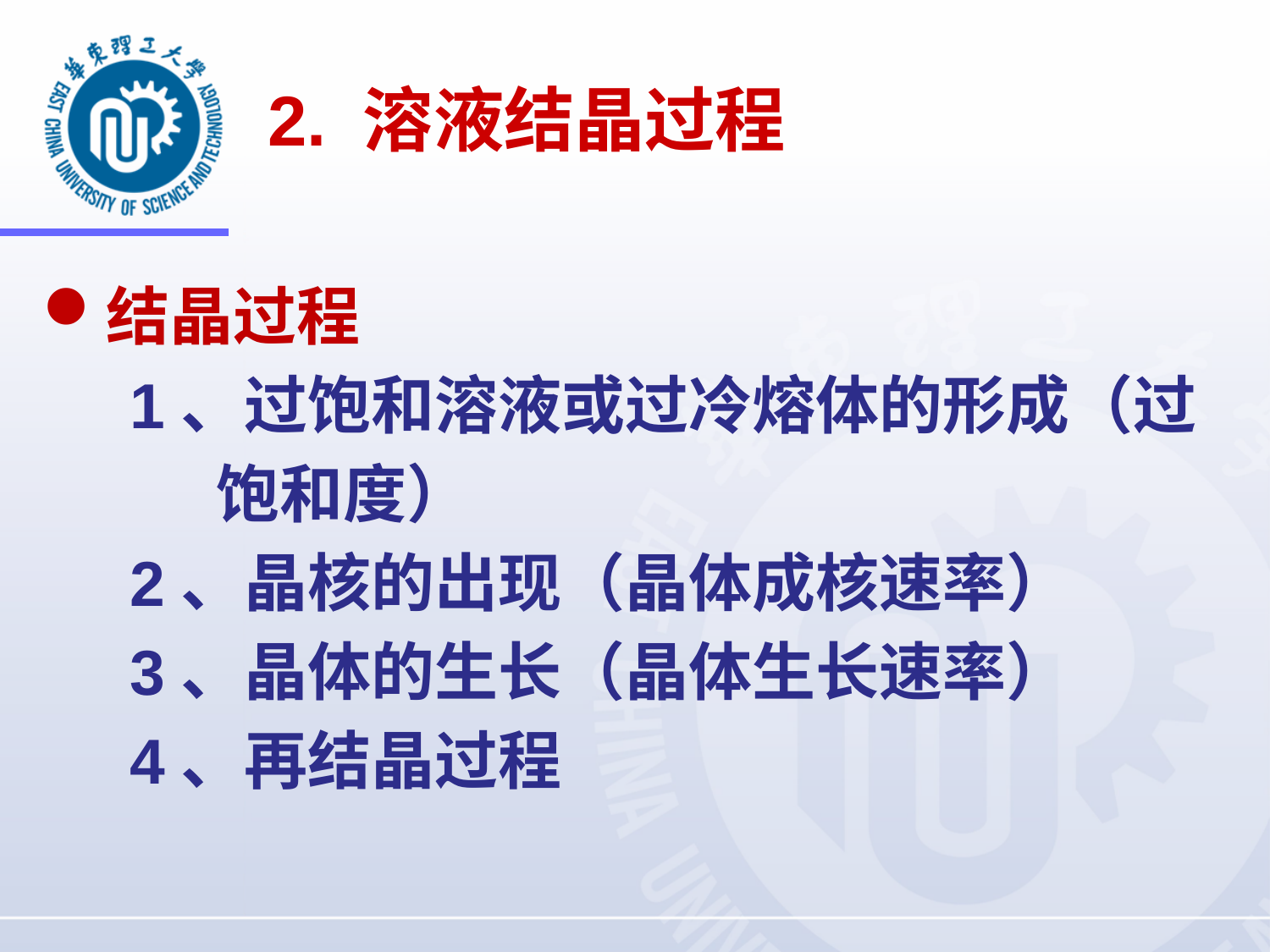

# 2. 溶液结晶过程
结晶过程
     1、过饱和溶液或过冷熔体的形成（过
           饱和度）
     2、晶核的出现（晶体成核速率）
     3、晶体的生长（晶体生长速率）
     4、再结晶过程